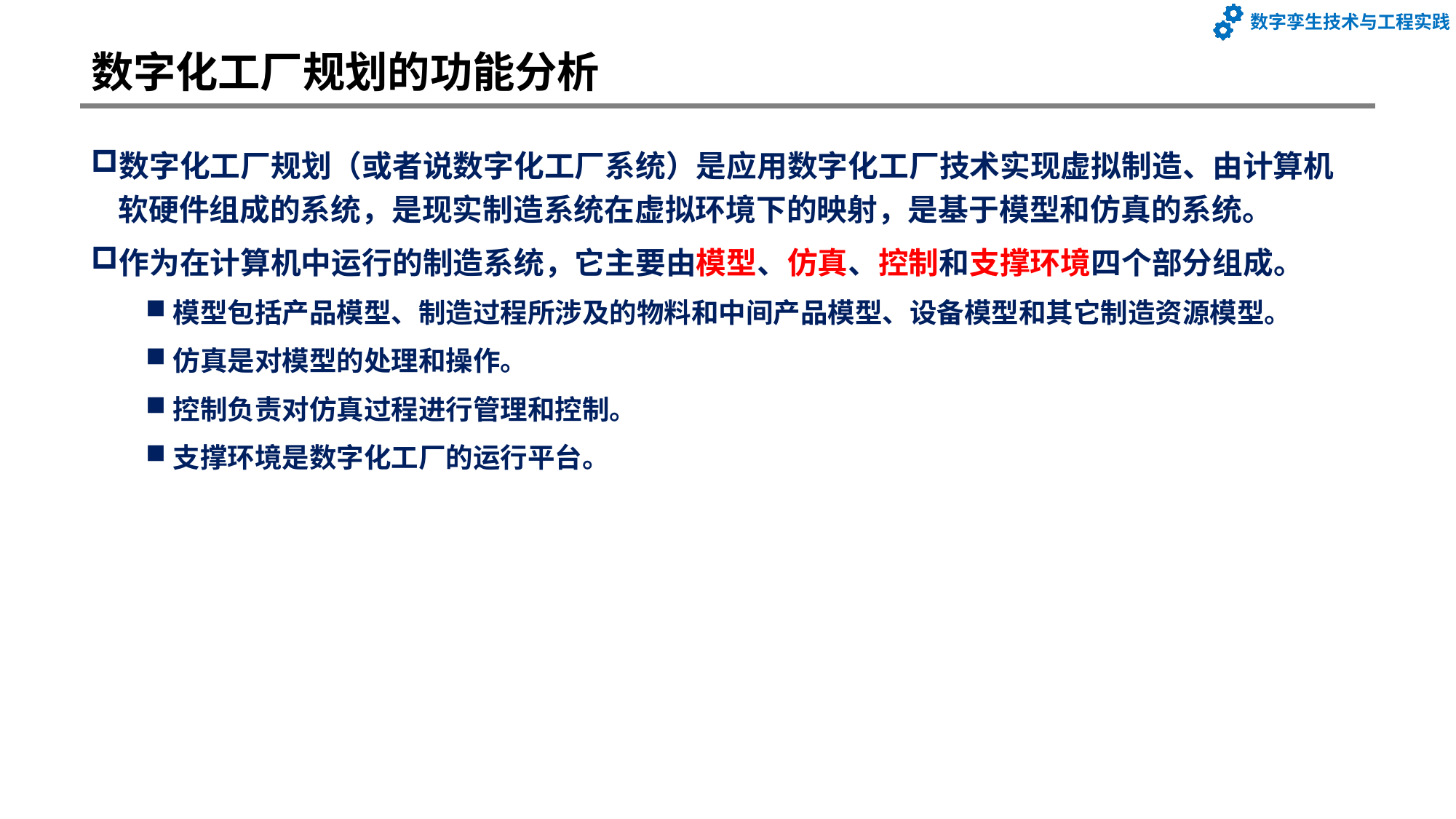

# 数字化工厂规划的功能分析
数字化工厂规划（或者说数字化工厂系统）是应用数字化工厂技术实现虚拟制造、由计算机软硬件组成的系统，是现实制造系统在虚拟环境下的映射，是基于模型和仿真的系统。
作为在计算机中运行的制造系统，它主要由模型、仿真、控制和支撑环境四个部分组成。
模型包括产品模型、制造过程所涉及的物料和中间产品模型、设备模型和其它制造资源模型。
仿真是对模型的处理和操作。
控制负责对仿真过程进行管理和控制。
支撑环境是数字化工厂的运行平台。